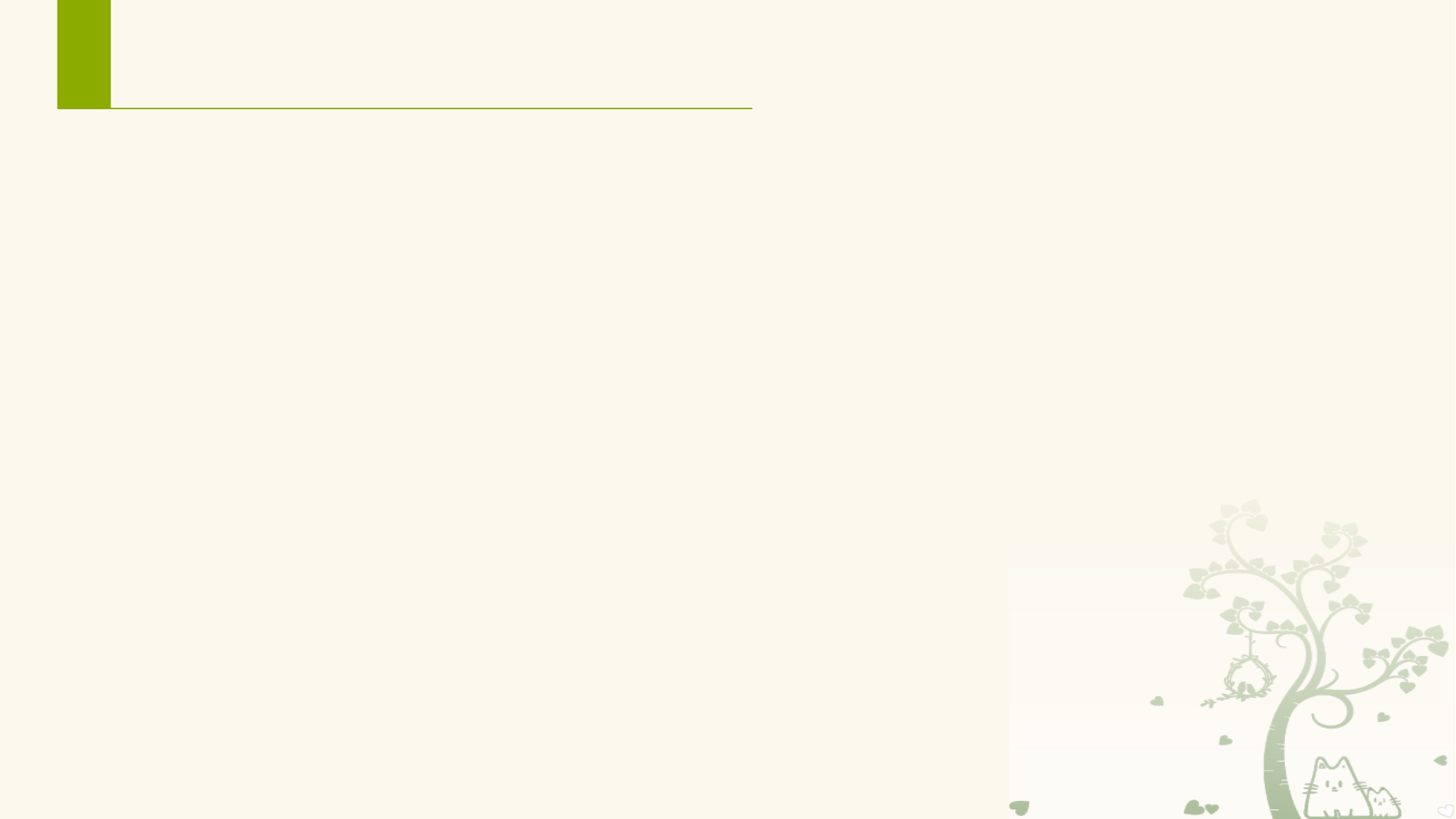

# 通知服务
Notification.Builder方法报错的问题
要加个判断
if（android.os.Build.VERSION.SDK_INT   >=
           android.os.Builder.VERSION_CODES.JELLY_BEAN)
Notification的build在api16后才能使用
build()改成getNotification()
setContentIntent()  设置点击通知后将要启动的程序组件对应的PendingIntent